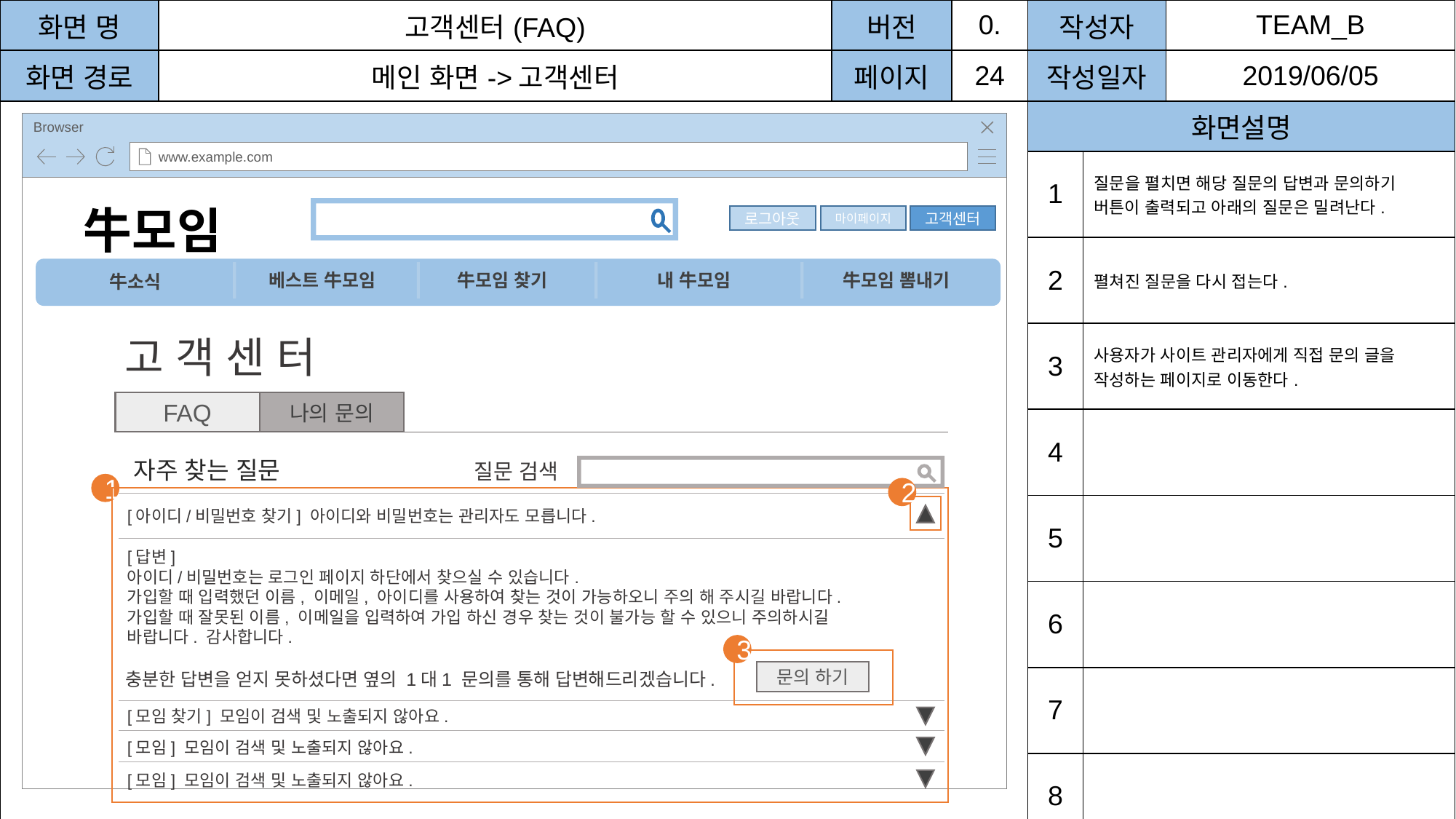

| 화면 명 | 고객센터(FAQ) | 버전 | 0. | 작성자 |  | TEAM\_B |
| --- | --- | --- | --- | --- | --- | --- |
| 화면 경로 | 메인 화면->고객센터 | 페이지 | 24 | 작성일자 |  | 2019/06/05 |
|  |  |  |  | 화면설명 |  |  |
|  |  |  |  | 1 | 질문을 펼치면 해당 질문의 답변과 문의하기 버튼이 출력되고 아래의 질문은 밀려난다. |  |
|  |  |  |  | 2 | 펼쳐진 질문을 다시 접는다. |  |
|  |  |  |  | 3 | 사용자가 사이트 관리자에게 직접 문의 글을 작성하는 페이지로 이동한다. |  |
|  |  |  |  | 4 |  |  |
|  |  |  |  | 5 |  |  |
|  |  |  |  | 6 |  |  |
|  |  |  |  | 7 |  |  |
|  |  |  |  | 8 |  |  |
Browser

www.example.com

牛모임

마이페이지
로그아웃
로그인
회원가입
고객센터

베스트 牛모임
牛모임 찾기
내 牛모임
牛모임 뽐내기
牛소식
고 객 센 터
FAQ
나의 문의
자주 찾는 질문
질문 검색

1
2

[아이디/비밀번호 찾기] 아이디와 비밀번호는 관리자도 모릅니다.

[답변]
아이디/비밀번호는 로그인 페이지 하단에서 찾으실 수 있습니다.
가입할 때 입력했던 이름, 이메일, 아이디를 사용하여 찾는 것이 가능하오니 주의 해 주시길 바랍니다.
가입할 때 잘못된 이름, 이메일을 입력하여 가입 하신 경우 찾는 것이 불가능 할 수 있으니 주의하시길
바랍니다. 감사합니다.
3

문의 하기
충분한 답변을 얻지 못하셨다면 옆의 1대1 문의를 통해 답변해드리겠습니다.
[모임 찾기] 모임이 검색 및 노출되지 않아요.

[모임] 모임이 검색 및 노출되지 않아요.

[모임] 모임이 검색 및 노출되지 않아요.